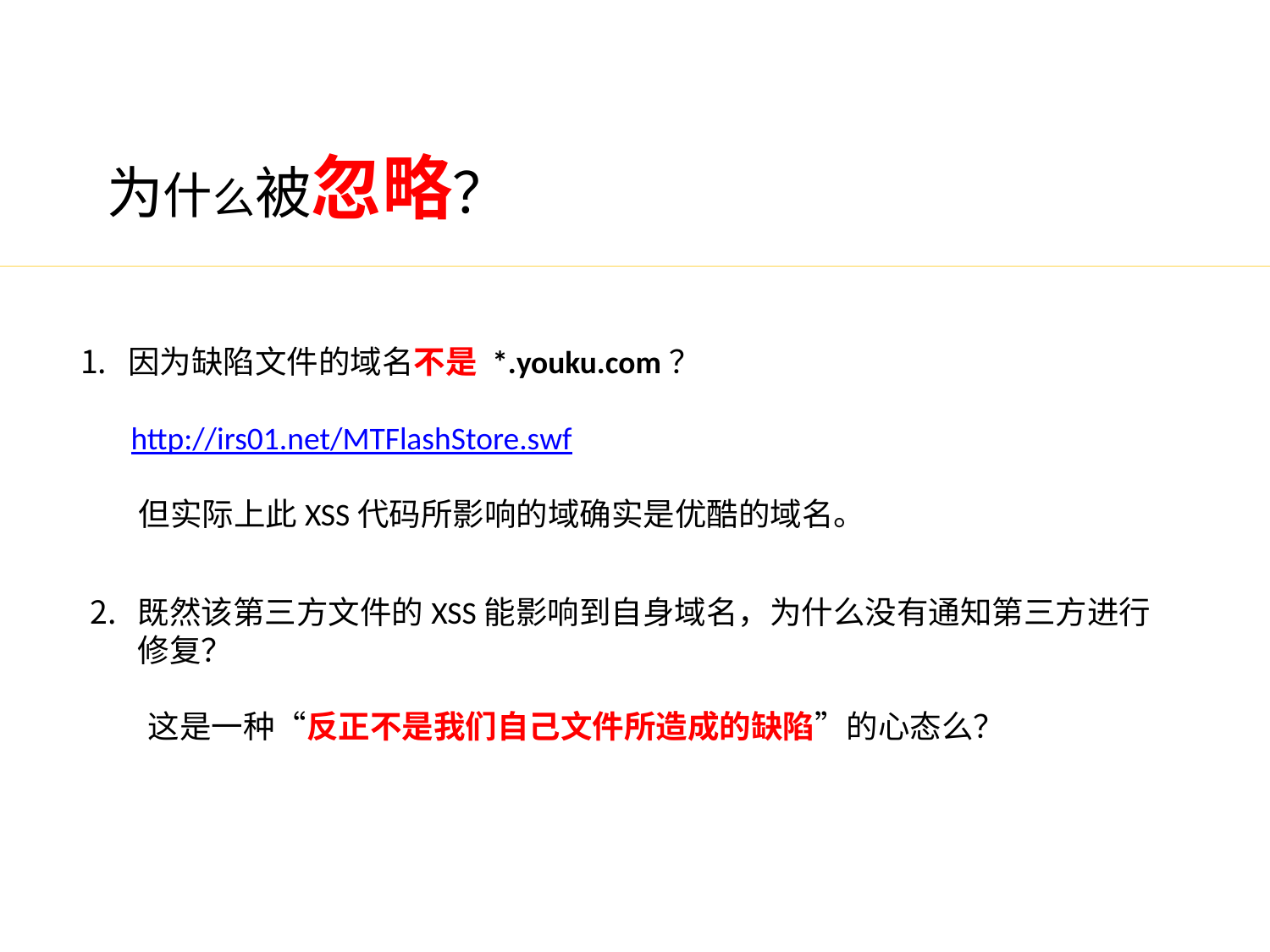

为什么被忽略？
因为缺陷文件的域名不是 *.youku.com？

       http://irs01.net/MTFlashStore.swf

       但实际上此XSS代码所影响的域确实是优酷的域名。
既然该第三方文件的XSS能影响到自身域名，为什么没有通知第三方进行修复？

       这是一种“反正不是我们自己文件所造成的缺陷”的心态么？